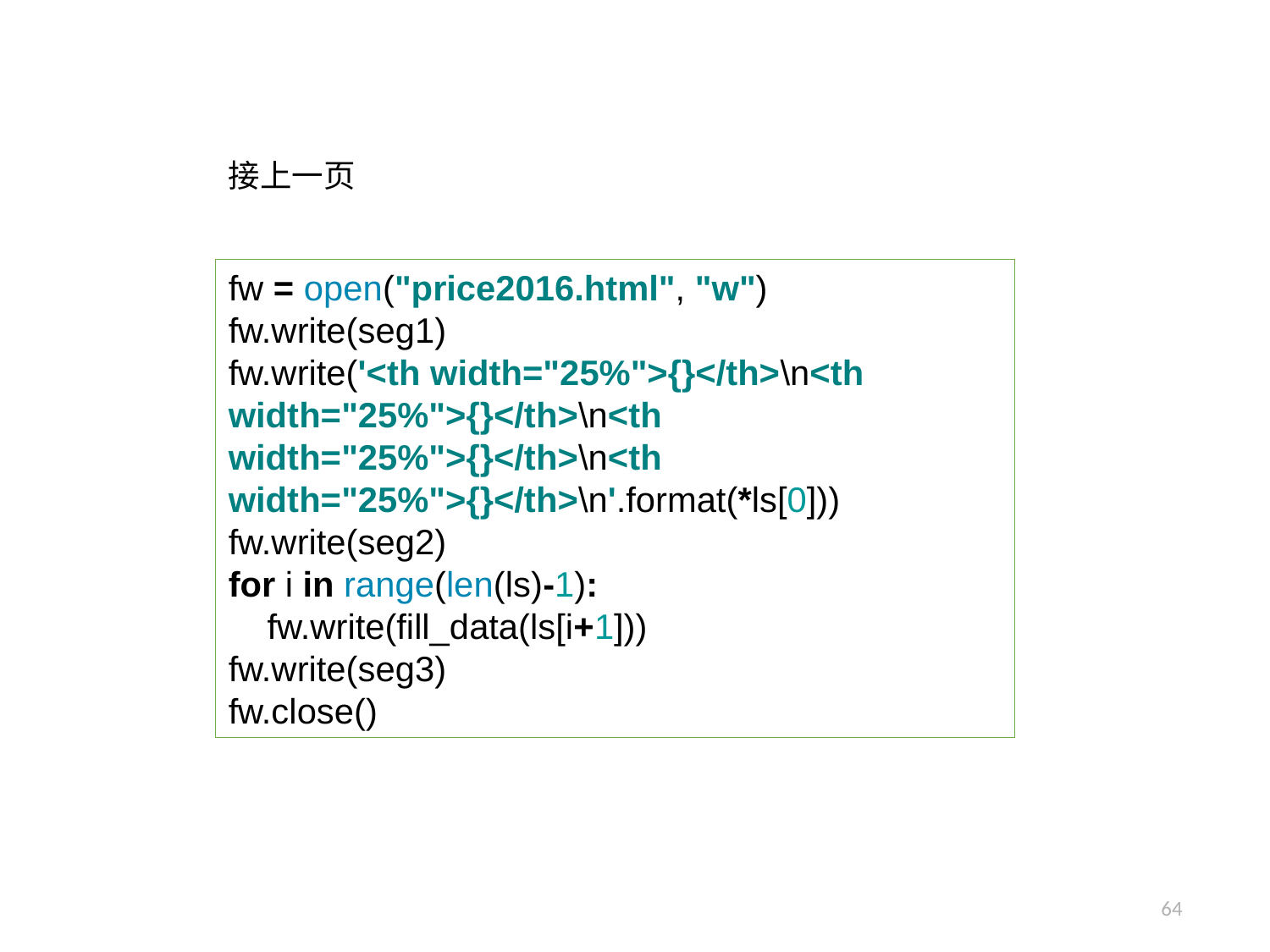

接上一页
fw = open("price2016.html", "w")
fw.write(seg1)
fw.write('<th width="25%">{}</th>\n<th
width="25%">{}</th>\n<th width="25%">{}</th>\n<th
width="25%">{}</th>\n'.format(*ls[0]))
fw.write(seg2)
for i in range(len(ls)-1):
    fw.write(fill_data(ls[i+1]))
fw.write(seg3)
fw.close()
64